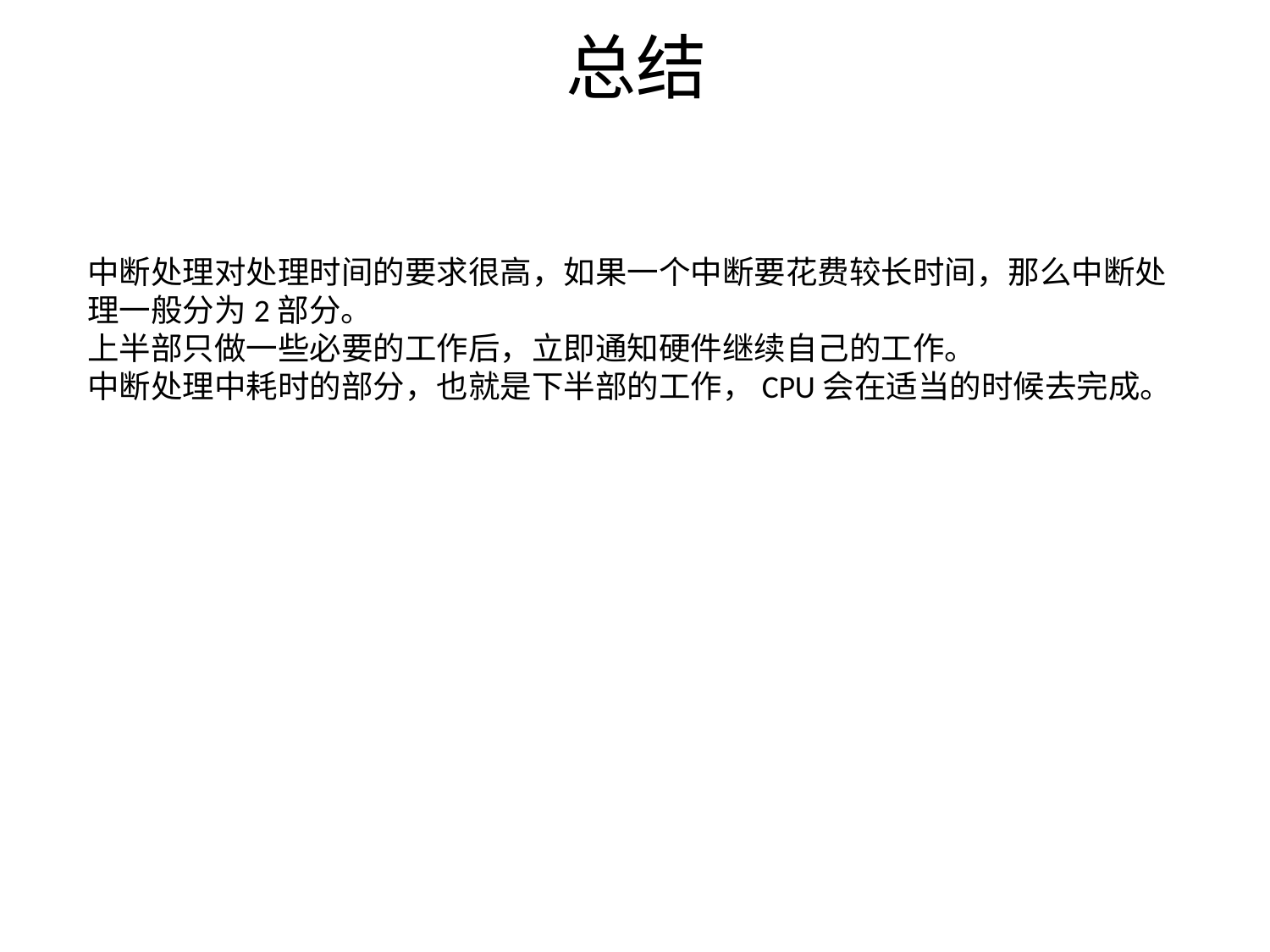

# 总结
中断处理对处理时间的要求很高，如果一个中断要花费较长时间，那么中断处理一般分为2部分。
上半部只做一些必要的工作后，立即通知硬件继续自己的工作。
中断处理中耗时的部分，也就是下半部的工作，CPU会在适当的时候去完成。